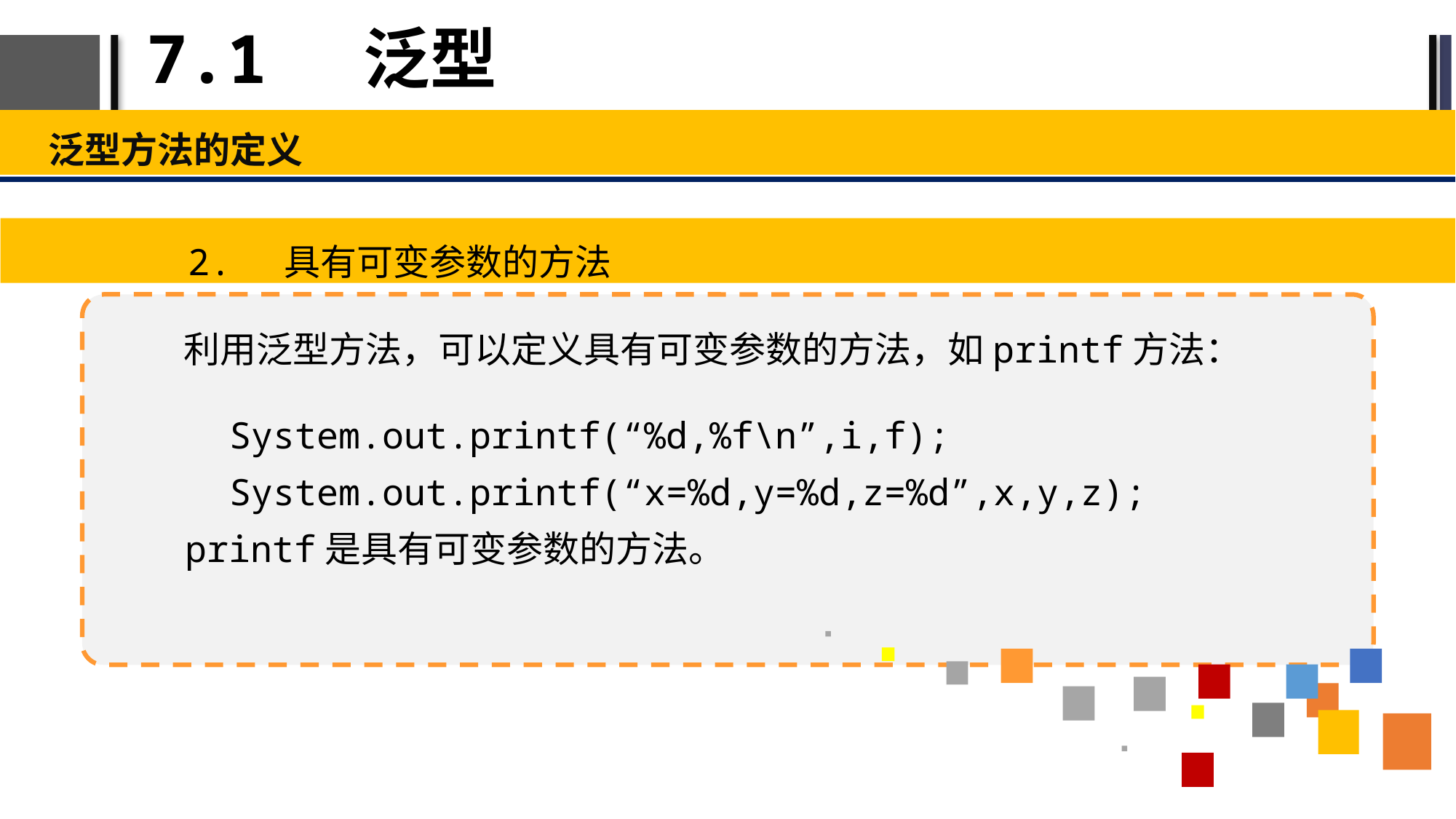

# 7.1  泛型

泛型方法的定义

2.  具有可变参数的方法

利用泛型方法，可以定义具有可变参数的方法，如printf方法：
System.out.printf(“%d,%f\n”,i,f);
System.out.printf(“x=%d,y=%d,z=%d”,x,y,z);
printf是具有可变参数的方法。